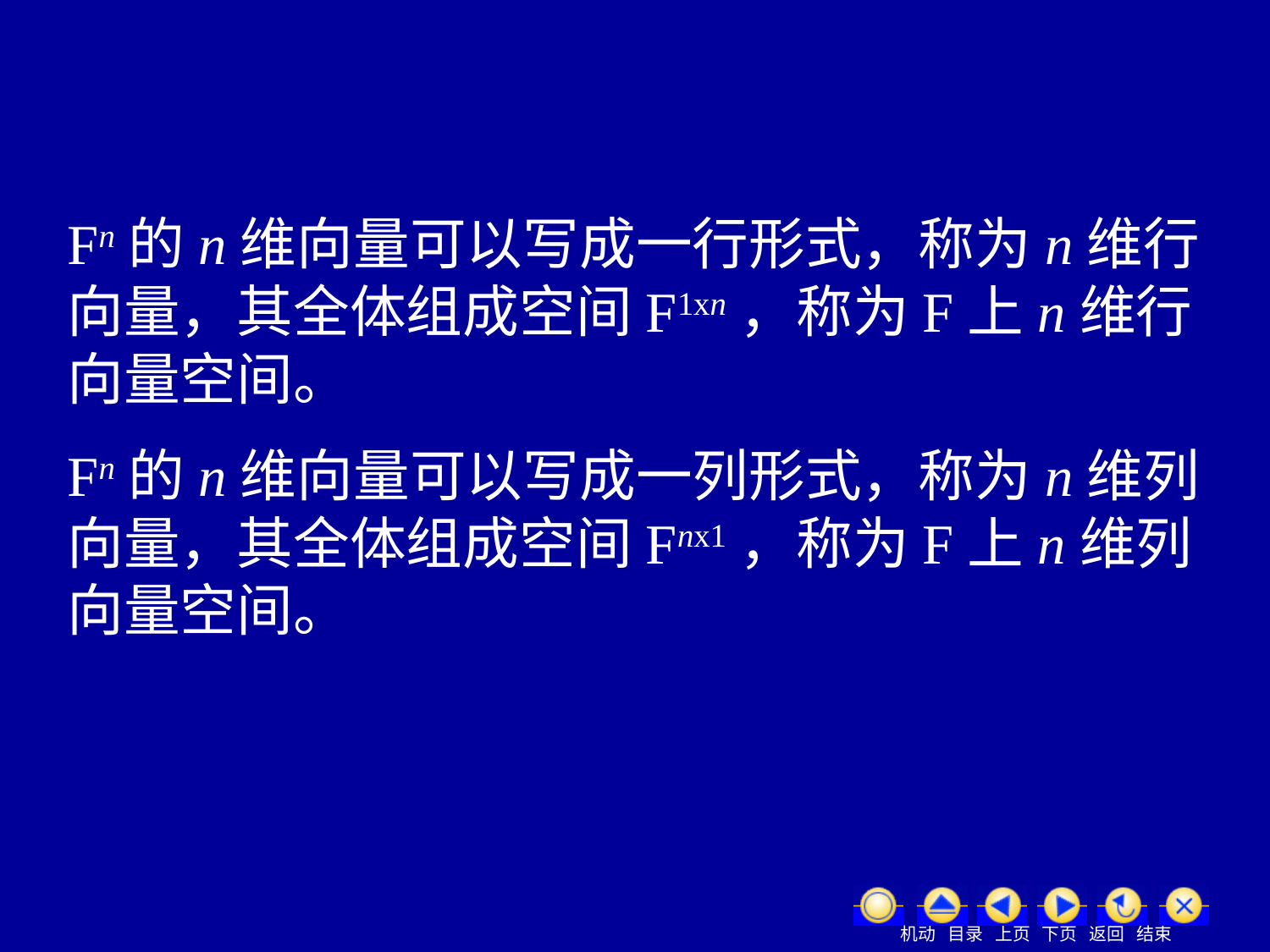

Fn的n维向量可以写成一行形式，称为n维行向量，其全体组成空间F1xn，称为F上n维行向量空间。
Fn的n维向量可以写成一列形式，称为n维列向量，其全体组成空间Fnx1，称为F上n维列向量空间。